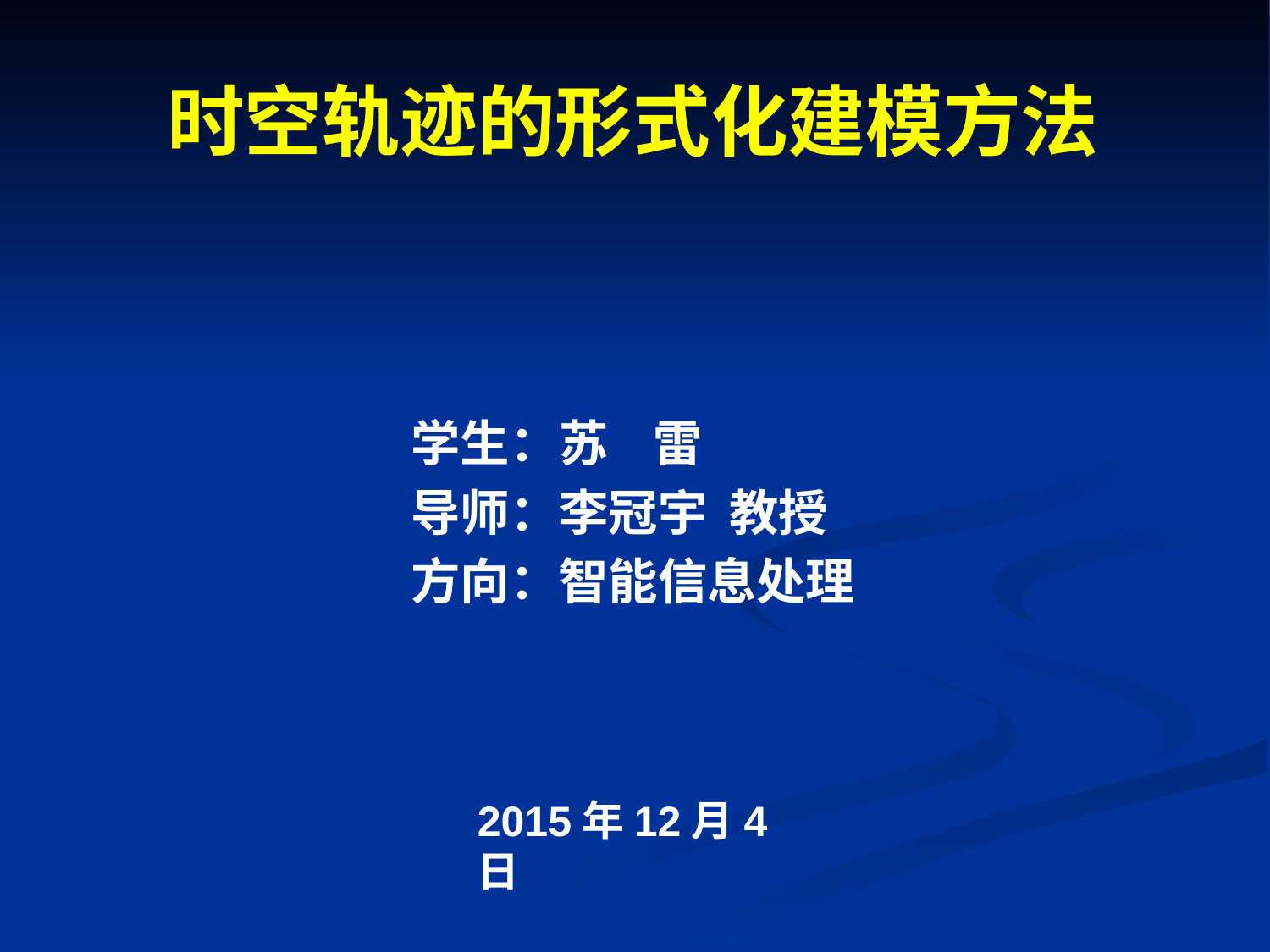

时空轨迹的形式化建模方法
学生：苏    雷
导师：李冠宇  教授
方向：智能信息处理
2015年12月4日